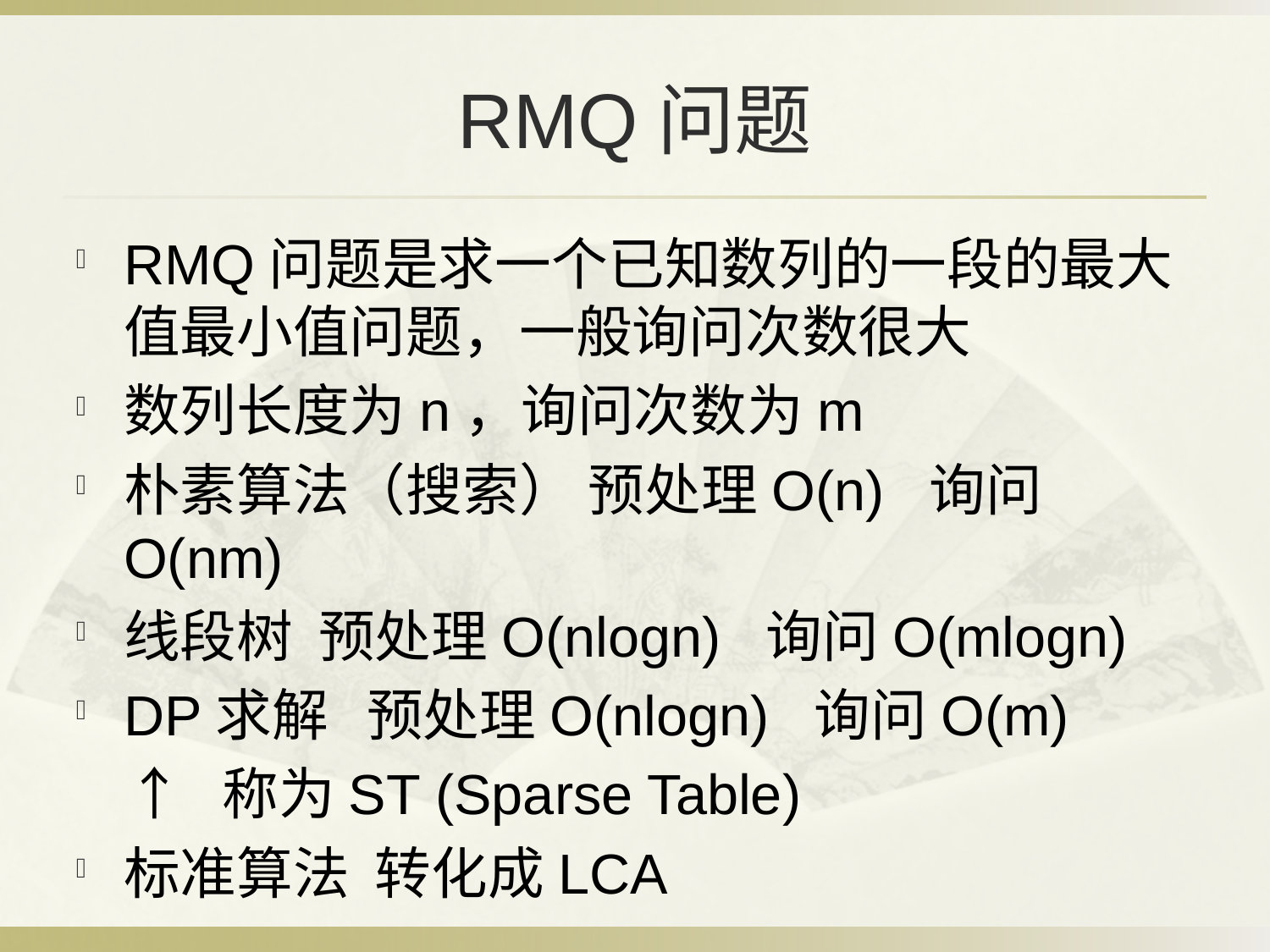

# RMQ问题
RMQ问题是求一个已知数列的一段的最大值最小值问题，一般询问次数很大
数列长度为n，询问次数为m
朴素算法（搜索） 预处理O(n)  询问O(nm)
线段树  预处理O(nlogn)  询问O(mlogn)
DP求解   预处理O(nlogn)  询问O(m)
    ↑  称为ST (Sparse Table)
标准算法  转化成LCA